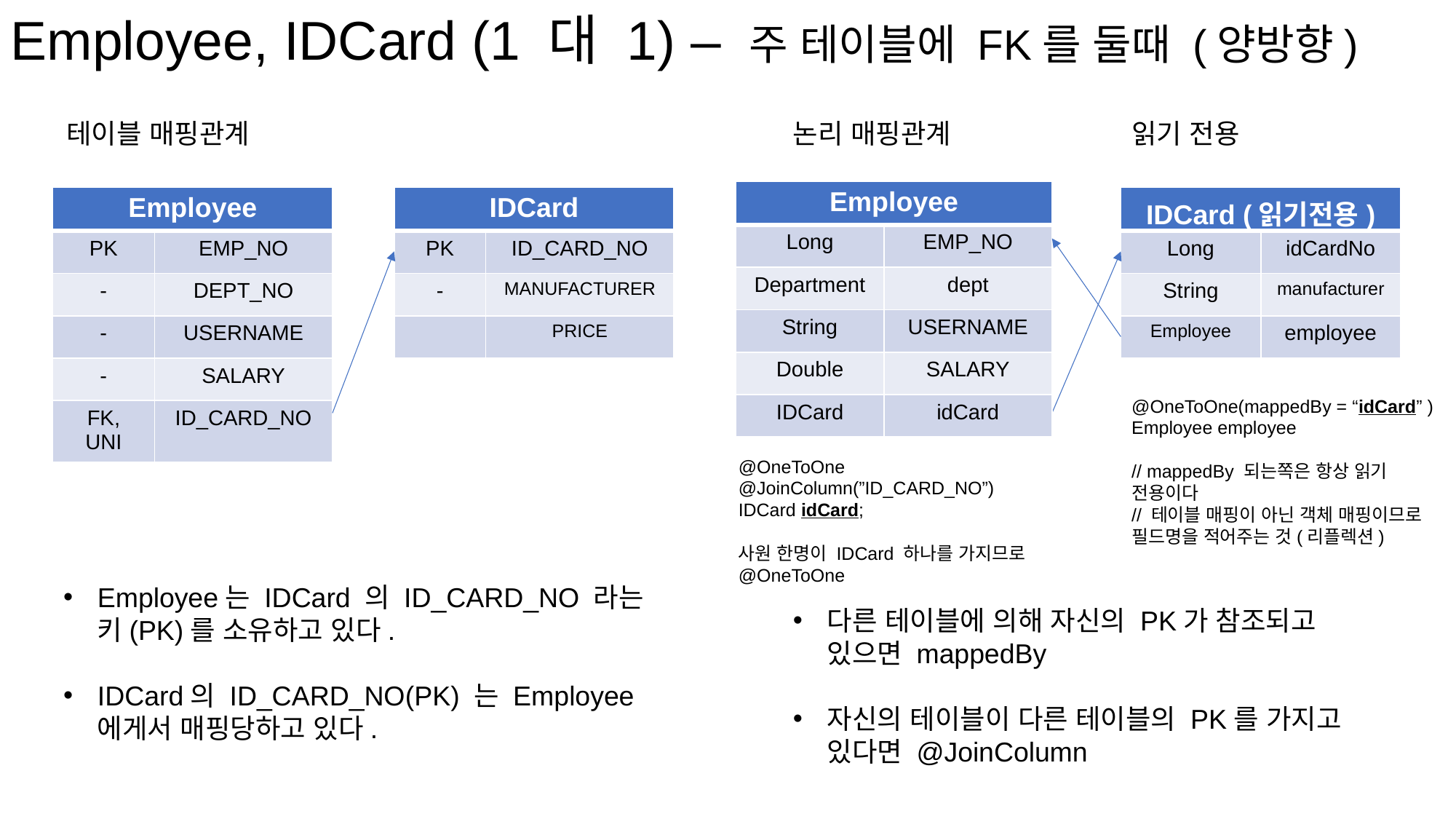

Employee, IDCard (1 대 1) – 주 테이블에 FK를 둘때 (양방향)
테이블 매핑관계
논리 매핑관계
읽기 전용
| Employee |  |
| --- | --- |
| Long | EMP\_NO |
| Department | dept |
| String | USERNAME |
| Double | SALARY |
| IDCard | idCard |
| Employee |  |
| --- | --- |
| PK | EMP\_NO |
| - | DEPT\_NO |
| - | USERNAME |
| - | SALARY |
| FK, UNI | ID\_CARD\_NO |
| IDCard |  |
| --- | --- |
| PK | ID\_CARD\_NO |
| - | MANUFACTURER |
|  | PRICE |
| IDCard (읽기전용) |  |
| --- | --- |
| Long | idCardNo |
| String | manufacturer |
| Employee | employee |
@OneToOne(mappedBy = “idCard” )
Employee employee

// mappedBy 되는쪽은 항상 읽기 전용이다
// 테이블 매핑이 아닌 객체 매핑이므로 필드명을 적어주는 것(리플렉션)
@OneToOne
@JoinColumn(”ID_CARD_NO”)
IDCard idCard;

사원 한명이 IDCard 하나를 가지므로
@OneToOne
Employee는 IDCard 의 ID_CARD_NO 라는
키(PK)를 소유하고 있다.

IDCard의 ID_CARD_NO(PK) 는 Employee 에게서 매핑당하고 있다.

다른 테이블에 의해 자신의 PK가 참조되고 있으면 mappedBy

자신의 테이블이 다른 테이블의 PK를 가지고 있다면 @JoinColumn